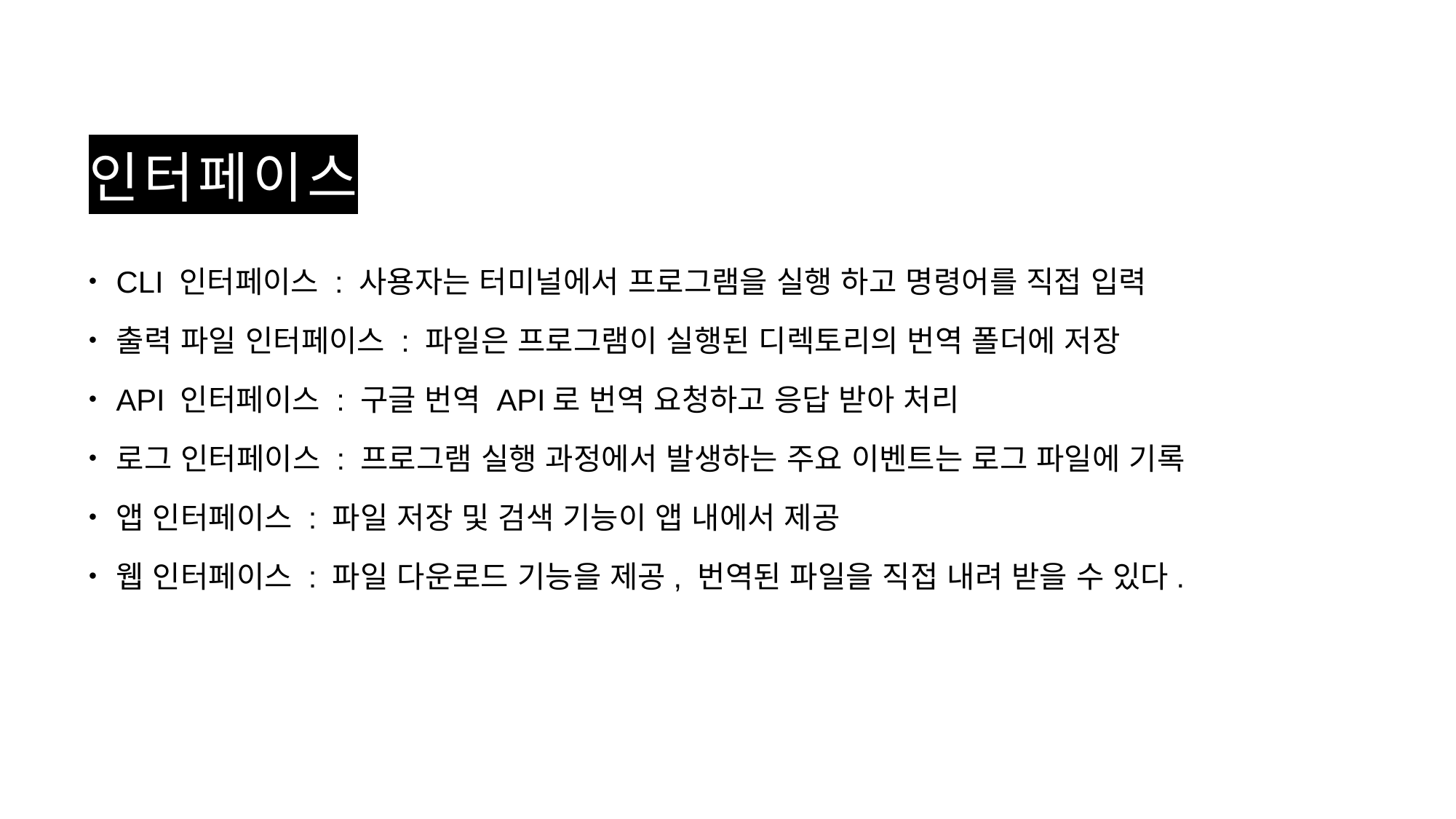

# 인터페이스
CLI 인터페이스 : 사용자는 터미널에서 프로그램을 실행 하고 명령어를 직접 입력
출력 파일 인터페이스 : 파일은 프로그램이 실행된 디렉토리의 번역 폴더에 저장
API 인터페이스 : 구글 번역 API로 번역 요청하고 응답 받아 처리
로그 인터페이스 : 프로그램 실행 과정에서 발생하는 주요 이벤트는 로그 파일에 기록
앱 인터페이스 : 파일 저장 및 검색 기능이 앱 내에서 제공
웹 인터페이스 : 파일 다운로드 기능을 제공, 번역된 파일을 직접 내려 받을 수 있다.